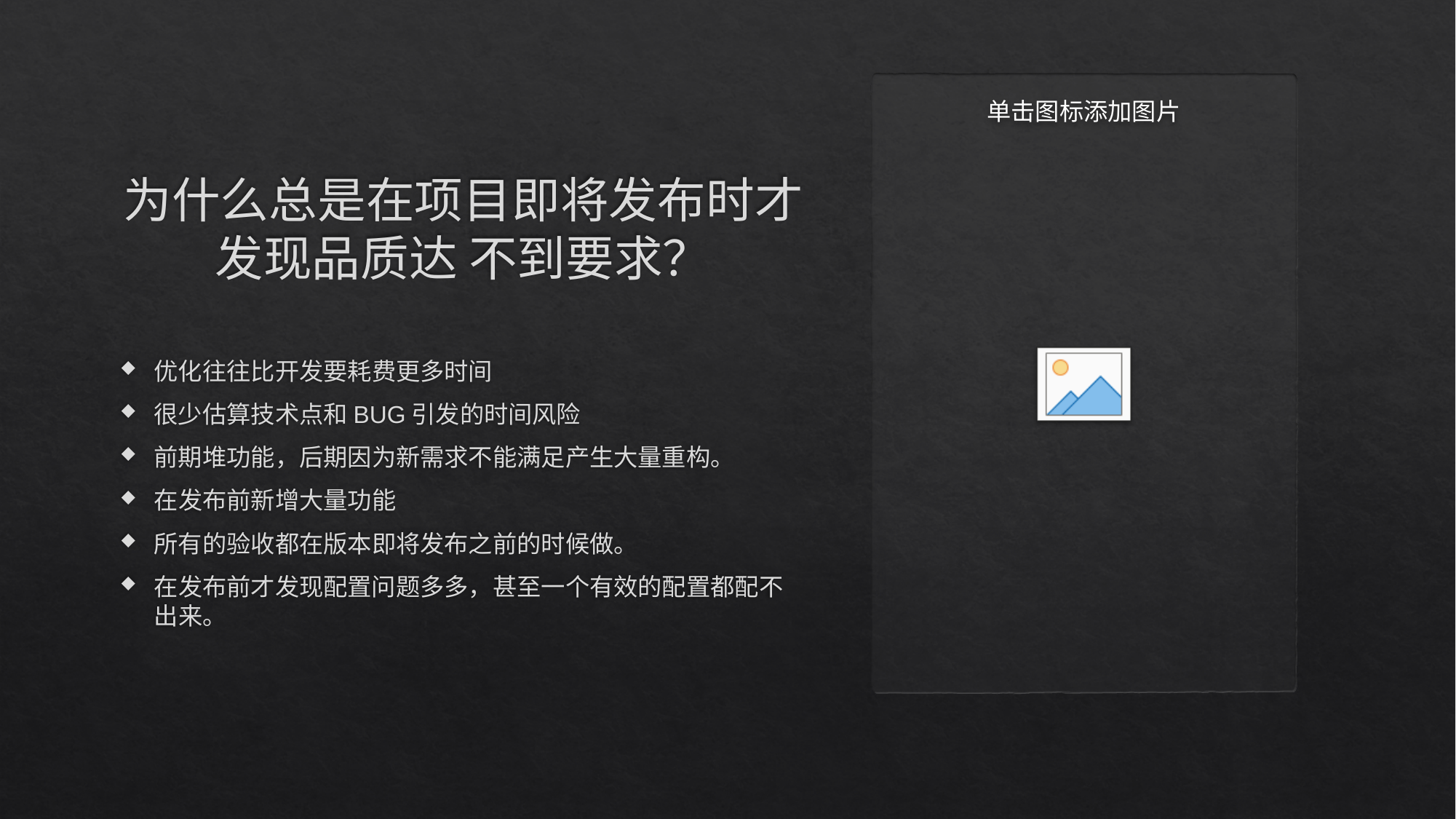

# 为什么总是在项目即将发布时才发现品质达 不到要求？

优化往往比开发要耗费更多时间
很少估算技术点和BUG引发的时间风险
前期堆功能，后期因为新需求不能满足产生大量重构。
在发布前新增大量功能
所有的验收都在版本即将发布之前的时候做。
在发布前才发现配置问题多多，甚至一个有效的配置都配不出来。